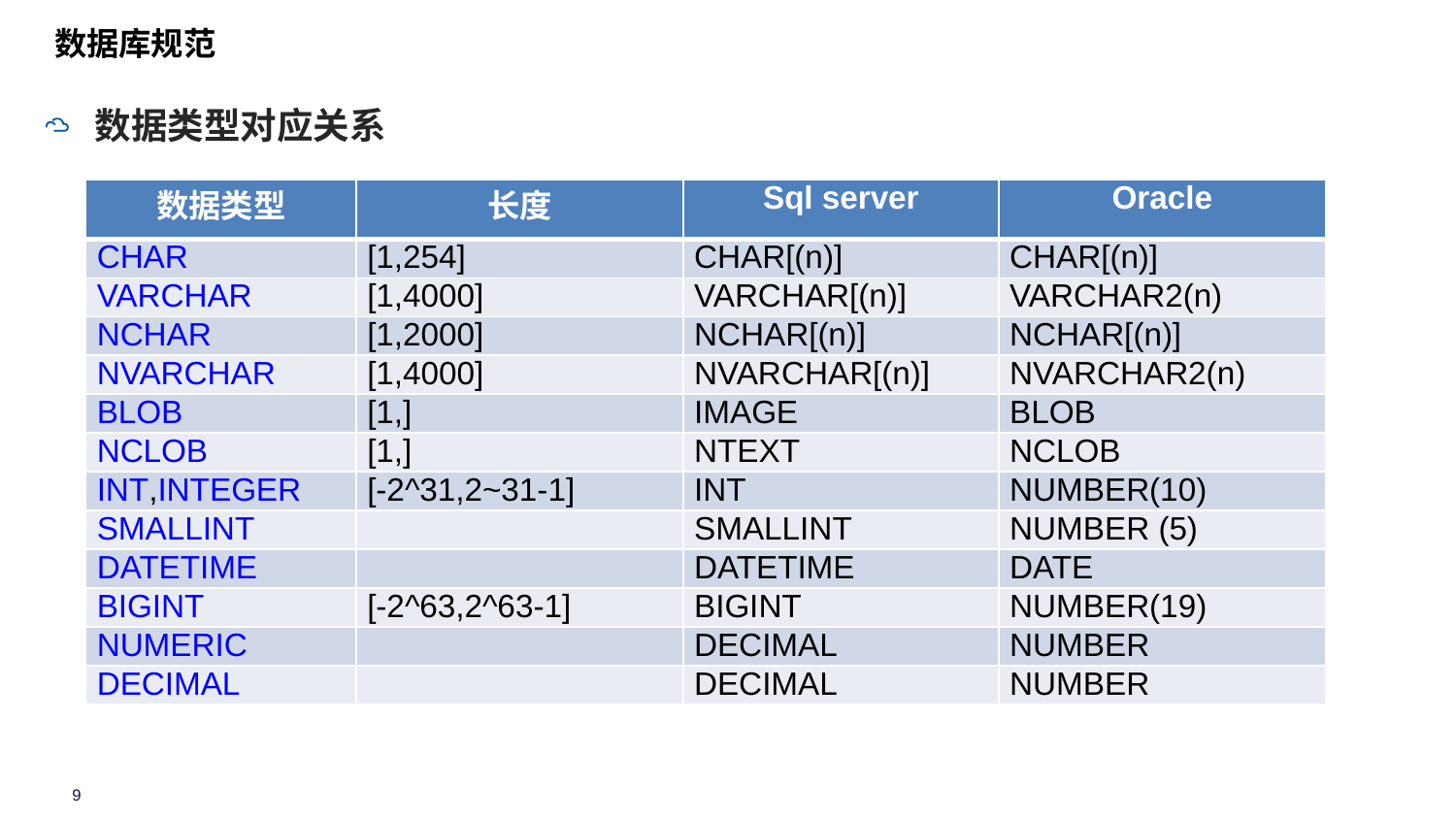

# 数据库规范
数据类型对应关系
| 数据类型 | 长度 | Sql server | Oracle |
| --- | --- | --- | --- |
| CHAR | [1,254] | CHAR[(n)] | CHAR[(n)] |
| VARCHAR | [1,4000] | VARCHAR[(n)] | VARCHAR2(n) |
| NCHAR | [1,2000] | NCHAR[(n)] | NCHAR[(n)] |
| NVARCHAR | [1,4000] | NVARCHAR[(n)] | NVARCHAR2(n) |
| BLOB | [1,] | IMAGE | BLOB |
| NCLOB | [1,] | NTEXT | NCLOB |
| INT,INTEGER | [-2^31,2~31-1] | INT | NUMBER(10) |
| SMALLINT |  | SMALLINT | NUMBER (5) |
| DATETIME |  | DATETIME | DATE |
| BIGINT | [-2^63,2^63-1] | BIGINT | NUMBER(19) |
| NUMERIC |  | DECIMAL | NUMBER |
| DECIMAL |  | DECIMAL | NUMBER |